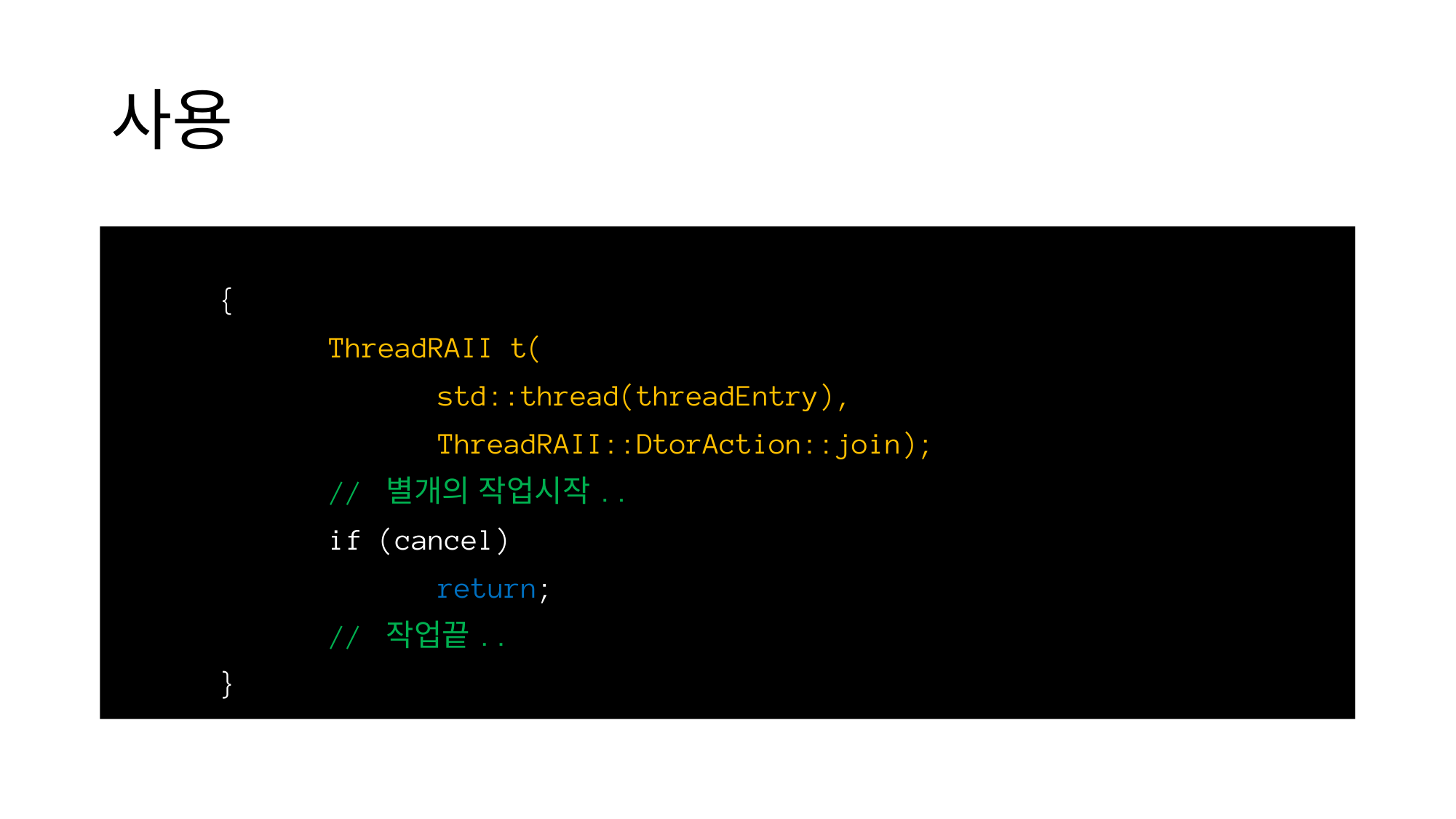

# 사용

	{
		ThreadRAII t(
			std::thread(threadEntry),
			ThreadRAII::DtorAction::join);
		// 별개의 작업시작..
		if (cancel)
			return;
		// 작업끝..
	}